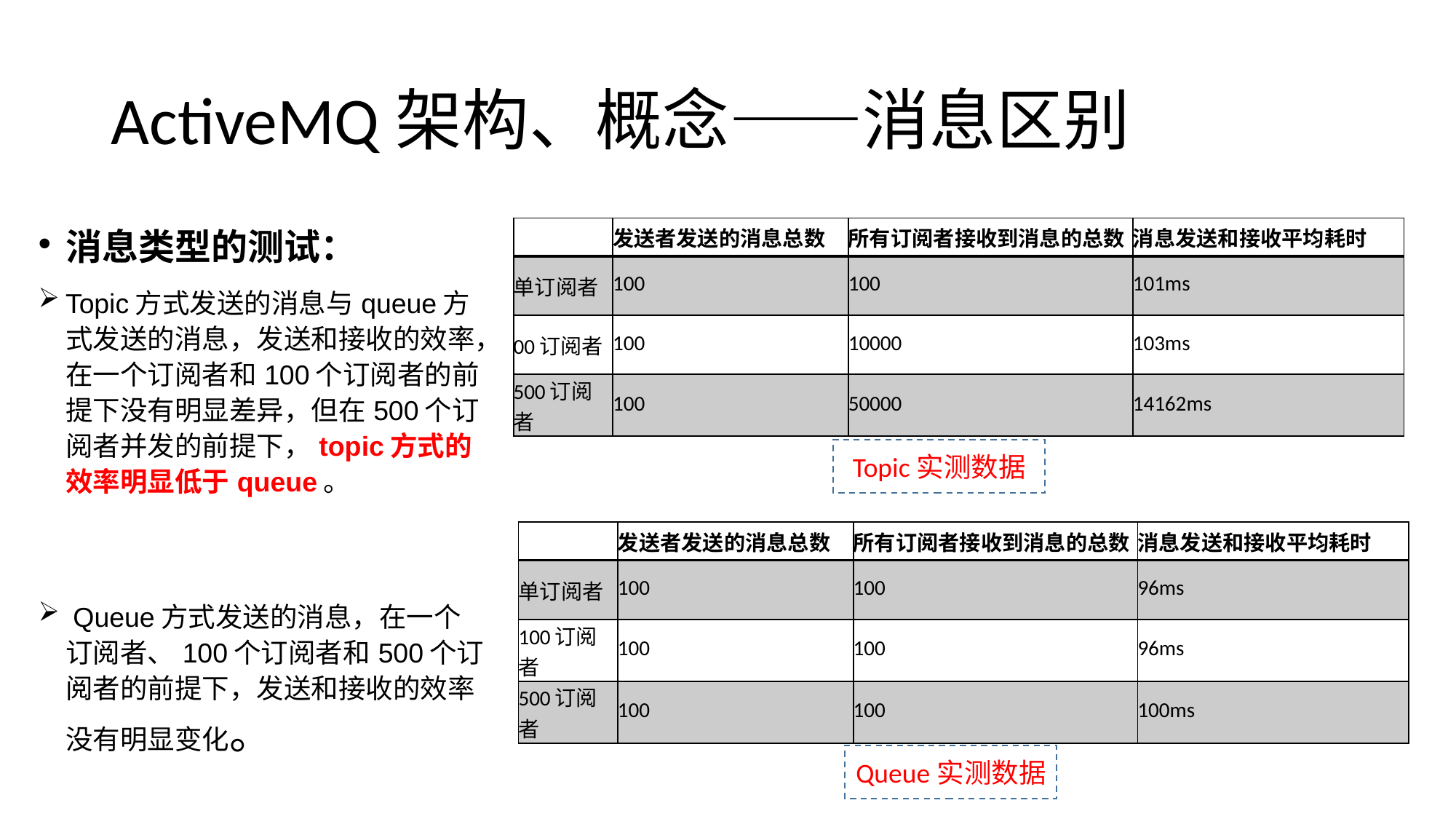

# ActiveMQ架构、概念——消息区别
消息类型的测试：
Topic方式发送的消息与queue方式发送的消息，发送和接收的效率，在一个订阅者和100个订阅者的前提下没有明显差异，但在500个订阅者并发的前提下，topic方式的效率明显低于queue。

 Queue方式发送的消息，在一个订阅者、100个订阅者和500个订阅者的前提下，发送和接收的效率没有明显变化。

|  | 发送者发送的消息总数 | 所有订阅者接收到消息的总数 | 消息发送和接收平均耗时 |
| --- | --- | --- | --- |
| 单订阅者 | 100 | 100 | 101ms |
| 00订阅者 | 100 | 10000 | 103ms |
| 500订阅者 | 100 | 50000 | 14162ms |
Topic实测数据
|  | 发送者发送的消息总数 | 所有订阅者接收到消息的总数 | 消息发送和接收平均耗时 |
| --- | --- | --- | --- |
| 单订阅者 | 100 | 100 | 96ms |
| 100订阅者 | 100 | 100 | 96ms |
| 500订阅者 | 100 | 100 | 100ms |
Queue实测数据